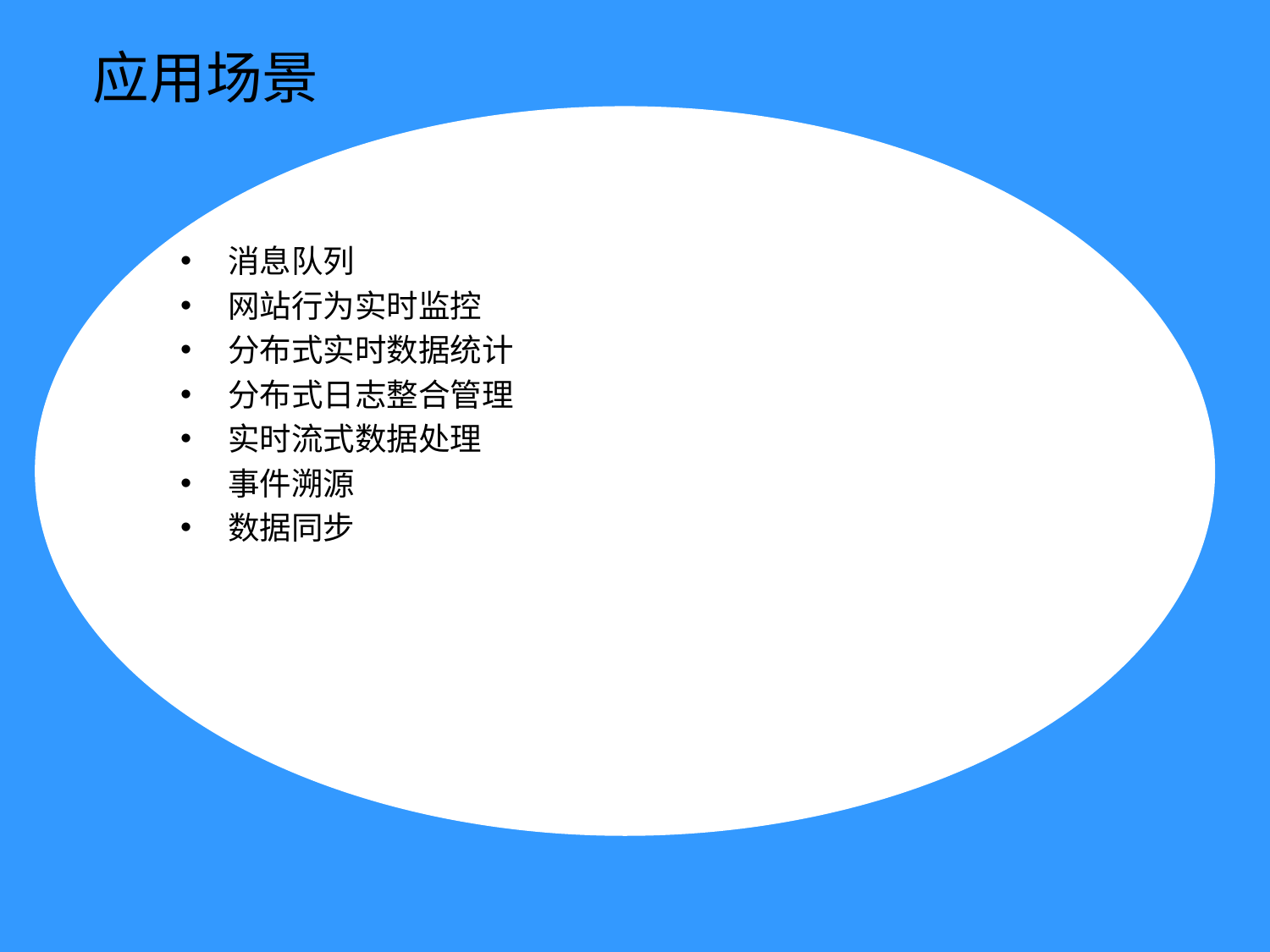

# 应用场景
消息队列
网站行为实时监控
分布式实时数据统计
分布式日志整合管理
实时流式数据处理
事件溯源
数据同步